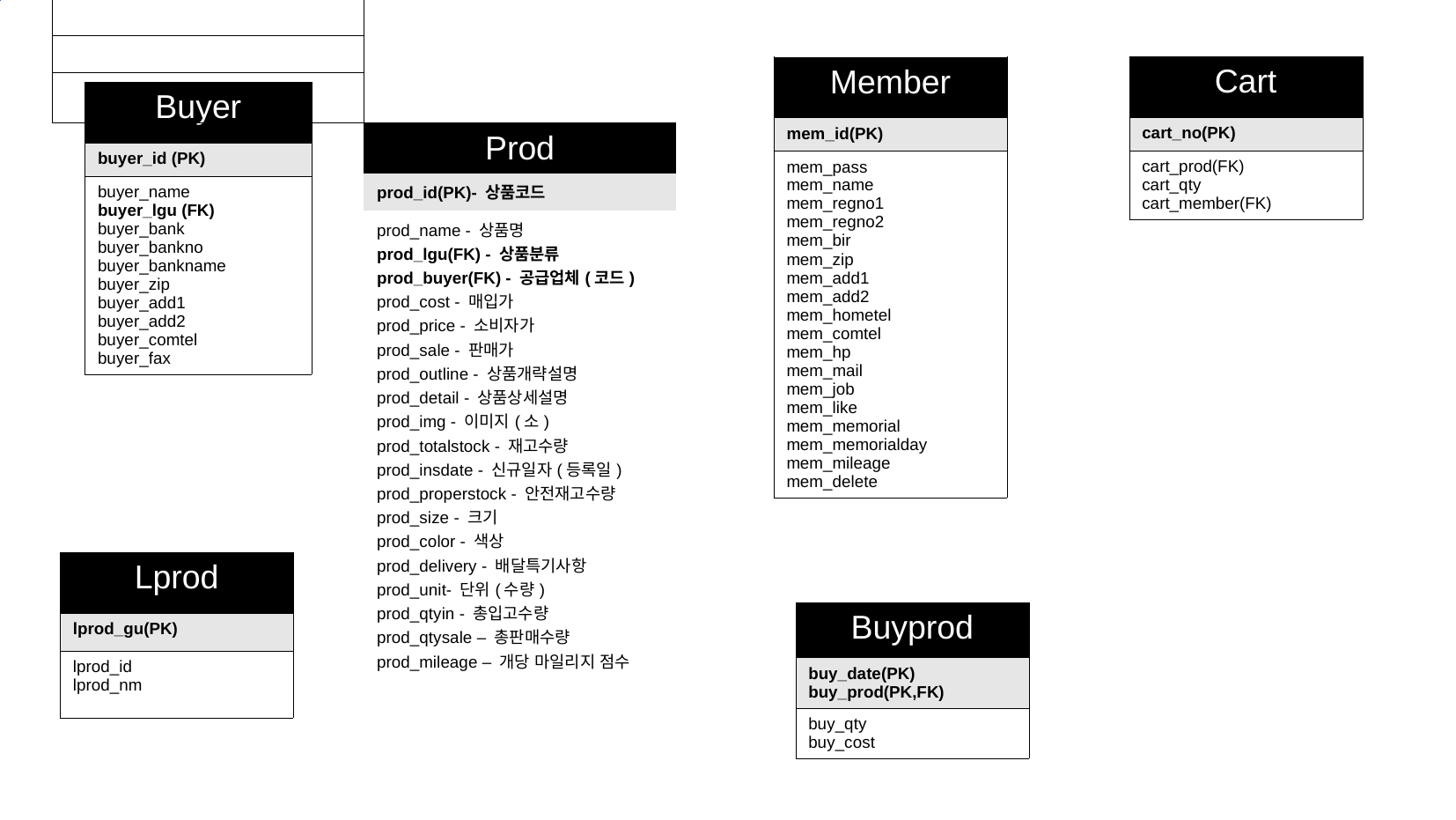

| Cart |
| --- |
| cart\_no(PK) |
| cart\_prod(FK) cart\_qty cart\_member(FK) |
| Member |
| --- |
| mem\_id(PK) |
| mem\_pass mem\_name mem\_regno1 mem\_regno2 mem\_bir mem\_zip mem\_add1 mem\_add2 mem\_hometel mem\_comtel mem\_hp mem\_mail mem\_job mem\_like mem\_memorial mem\_memorialday mem\_mileage mem\_delete |
| Buyer |
| --- |
| buyer\_id (PK) |
| buyer\_name buyer\_lgu (FK) buyer\_bank buyer\_bankno buyer\_bankname buyer\_zip buyer\_add1 buyer\_add2 buyer\_comtel buyer\_fax |
| Prod |
| --- |
| prod\_id(PK)- 상품코드 |
| prod\_name - 상품명 prod\_lgu(FK) - 상품분류 prod\_buyer(FK) - 공급업체(코드) prod\_cost - 매입가 prod\_price - 소비자가 prod\_sale - 판매가 prod\_outline - 상품개략설명 prod\_detail - 상품상세설명 prod\_img - 이미지(소) prod\_totalstock - 재고수량 prod\_insdate - 신규일자(등록일) prod\_properstock - 안전재고수량 prod\_size - 크기 prod\_color - 색상 prod\_delivery - 배달특기사항 prod\_unit- 단위(수량) prod\_qtyin - 총입고수량 prod\_qtysale – 총판매수량 prod\_mileage – 개당 마일리지 점수 |
| Lprod |
| --- |
| lprod\_gu(PK) |
| lprod\_id lprod\_nm |
| Buyprod |
| --- |
| buy\_date(PK) buy\_prod(PK,FK) |
| buy\_qty buy\_cost |